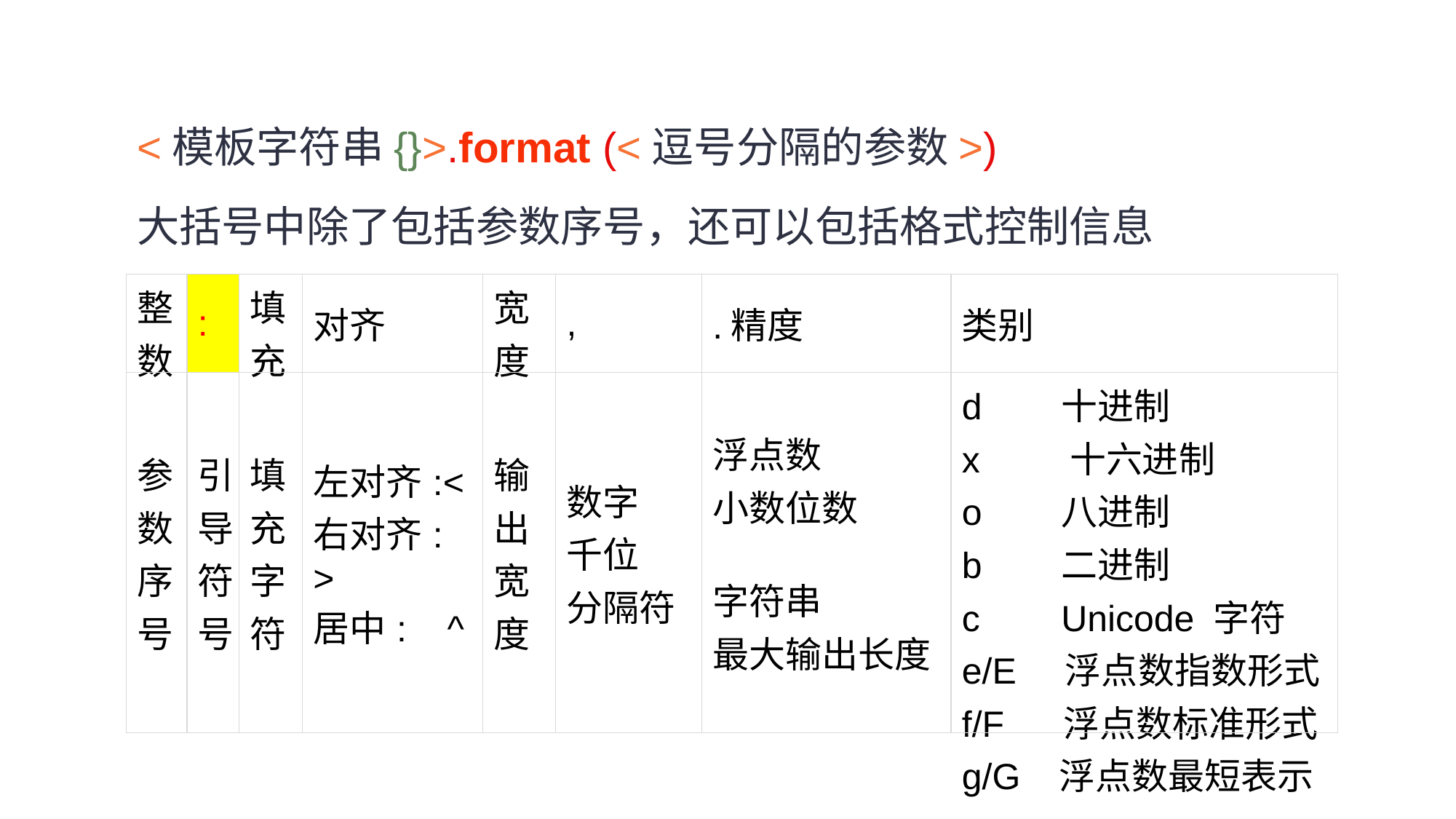

<模板字符串{}>.format (<逗号分隔的参数>)
大括号中除了包括参数序号，还可以包括格式控制信息
| 整数 | : | 填充 | 对齐 | 宽度 | , | .精度 | 类别 |
| --- | --- | --- | --- | --- | --- | --- | --- |
| 参数序号 | 引导符号 | 填充字符 | 左对齐:< 右对齐: > 居中: ^ | 输出宽度 | 数字 千位 分隔符 | 浮点数 小数位数 字符串 最大输出长度 | d 十进制 x 十六进制 o 八进制 b 二进制 c Unicode 字符 e/E 浮点数指数形式 f/F 浮点数标准形式 g/G 浮点数最短表示 |